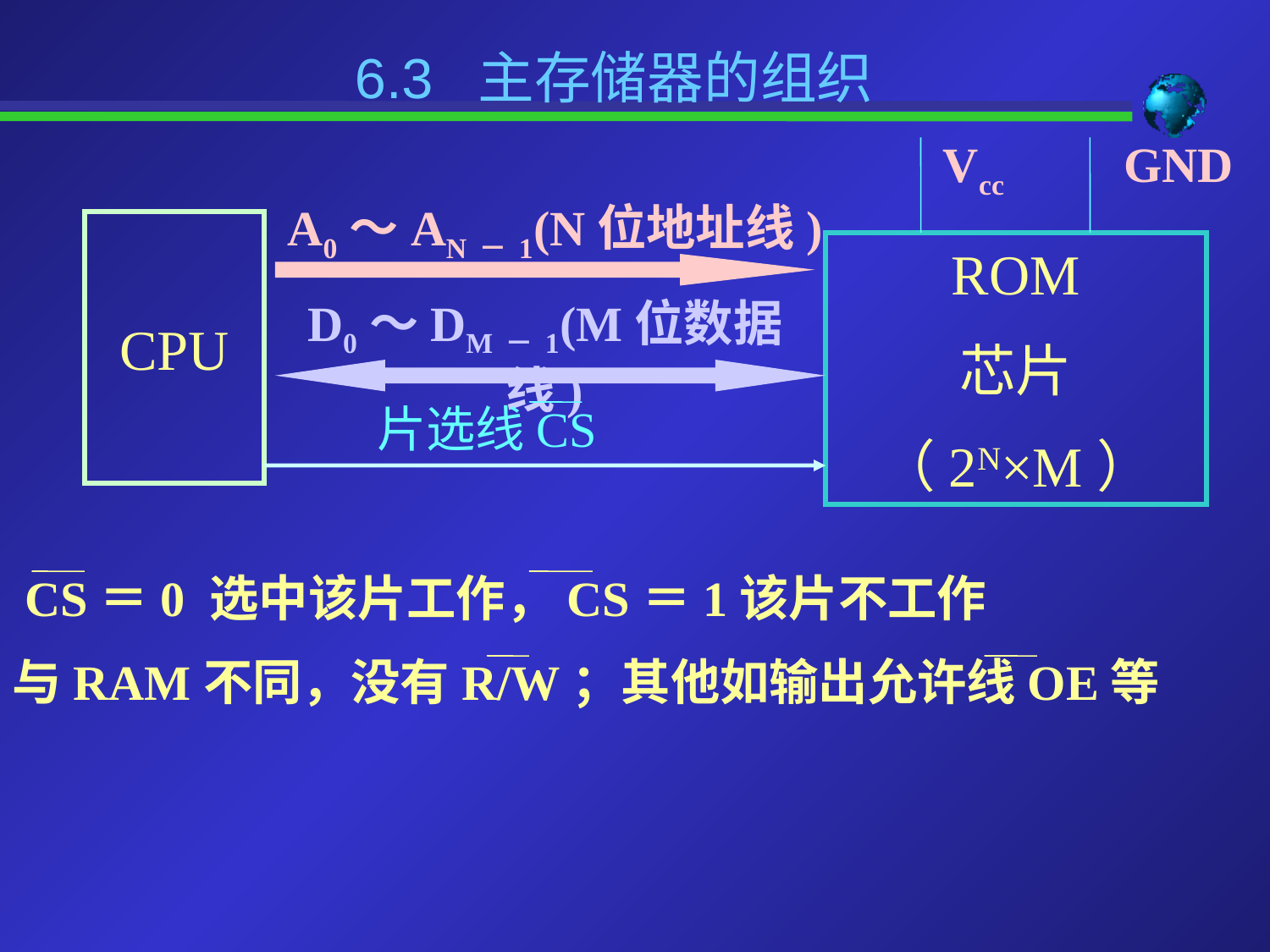

6.3  主存储器的组织
Vcc
GND

A0～AN－1(N位地址线)

CPU

ROM
芯片
（2N×M）

D0～DM－1(M位数据线)

        片选线CS

 CS＝0 选中该片工作，CS＝1该片不工作
与RAM不同，没有R/W；其他如输出允许线OE等

31